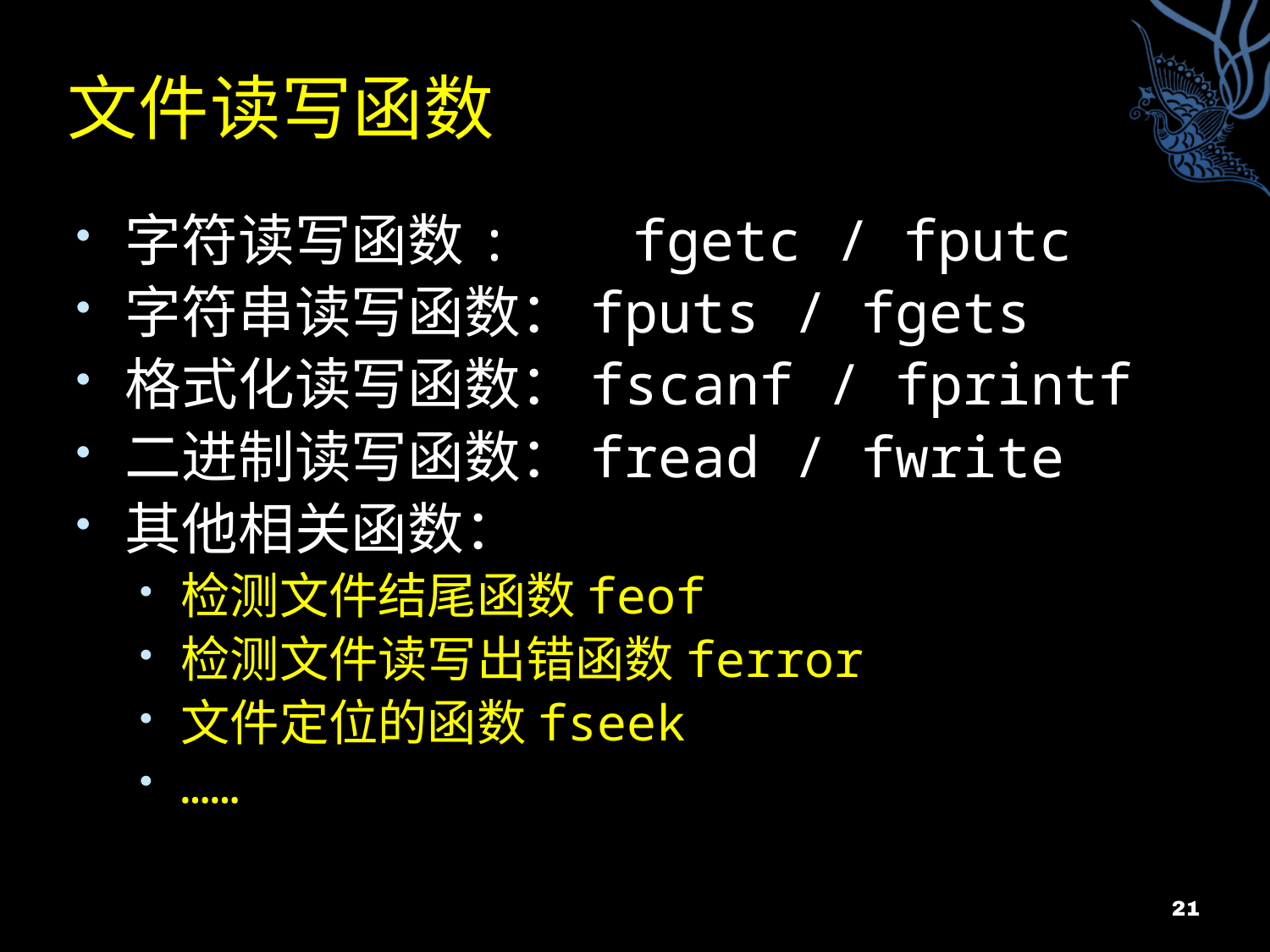

# 文件读写函数
字符读写函数:	fgetc / fputc
字符串读写函数：fputs / fgets
格式化读写函数：fscanf / fprintf
二进制读写函数：fread / fwrite
其他相关函数：
检测文件结尾函数feof
检测文件读写出错函数ferror
文件定位的函数fseek
……
21